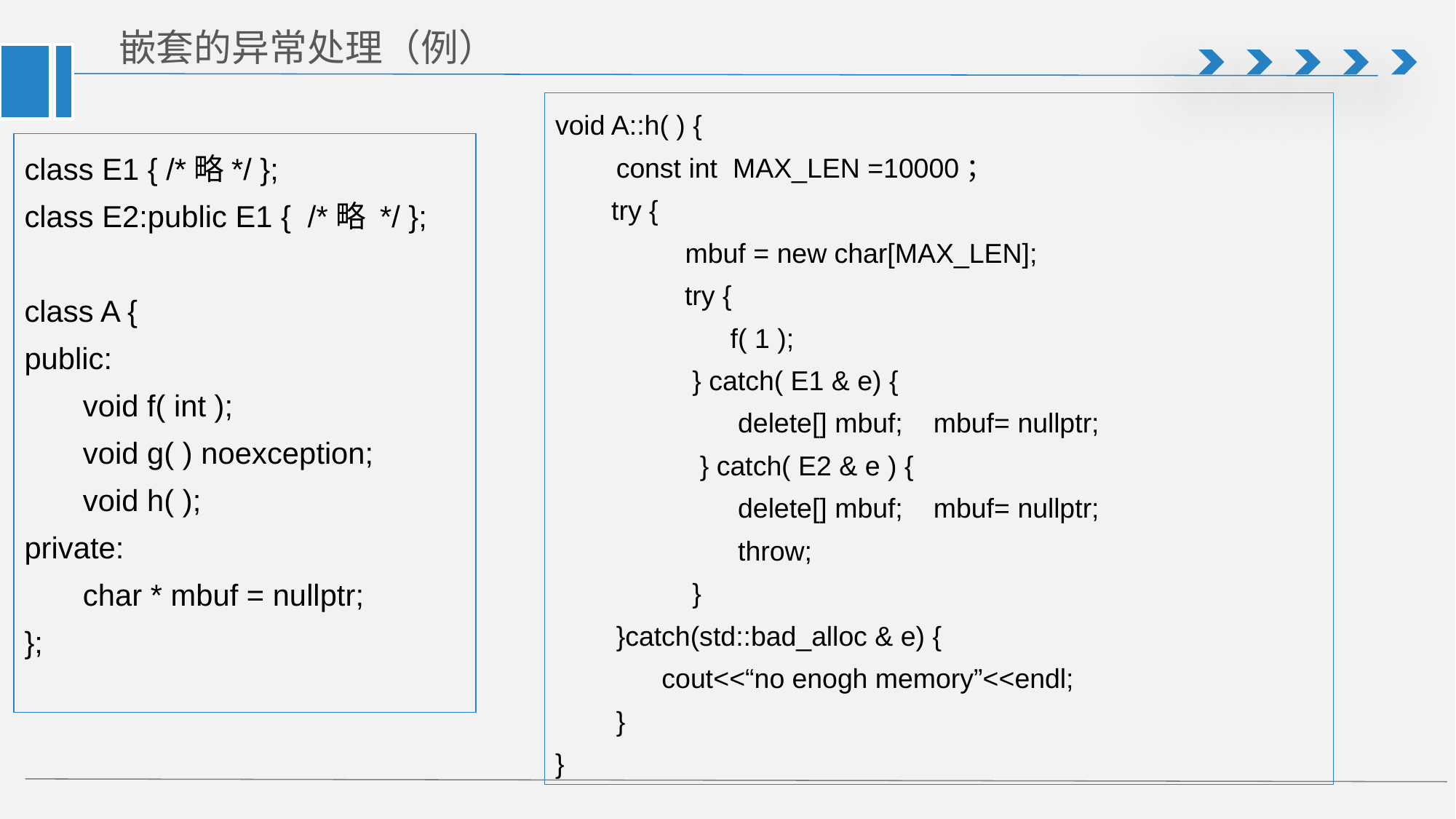

# 嵌套的异常处理（例）
void A::h( ) {
        const int  MAX_LEN =10000；
        try {
                 mbuf = new char[MAX_LEN];
                 try {
                       f( 1 );
                  } catch( E1 & e) {
                        delete[] mbuf;    mbuf= nullptr;
                   } catch( E2 & e ) {
                        delete[] mbuf;    mbuf= nullptr;
                        throw;
                  }
        }catch(std::bad_alloc & e) {
              cout<<“no enogh memory”<<endl;
        }
}
class E1 { /*略*/ };
class E2:public E1 {  /*略 */ };
class A {
public:
       void f( int );
       void g( ) noexception;
       void h( );
private:
       char * mbuf = nullptr;
};